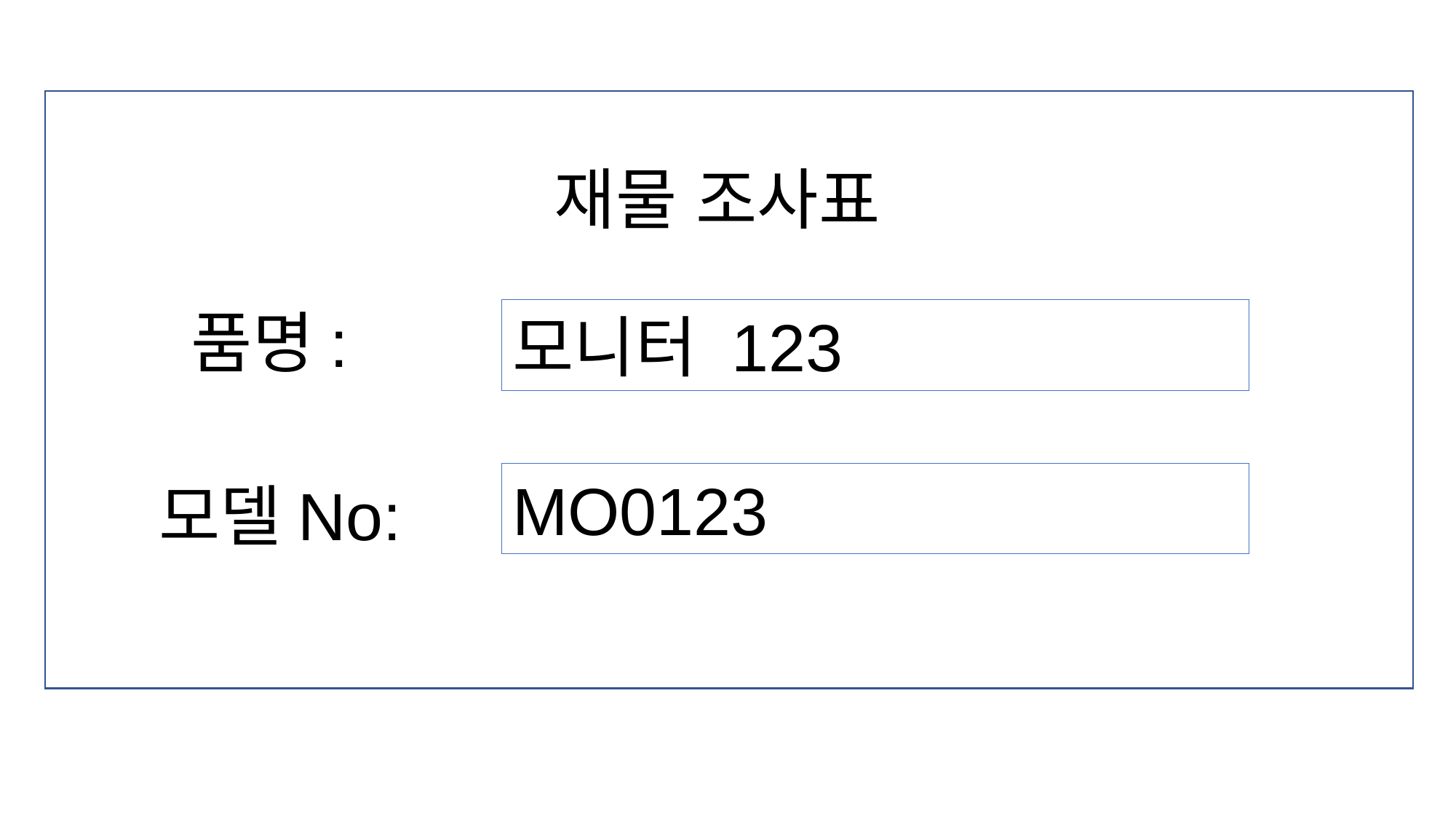

재물 조사표
품명:
모니터 123
MO0123
모델No: